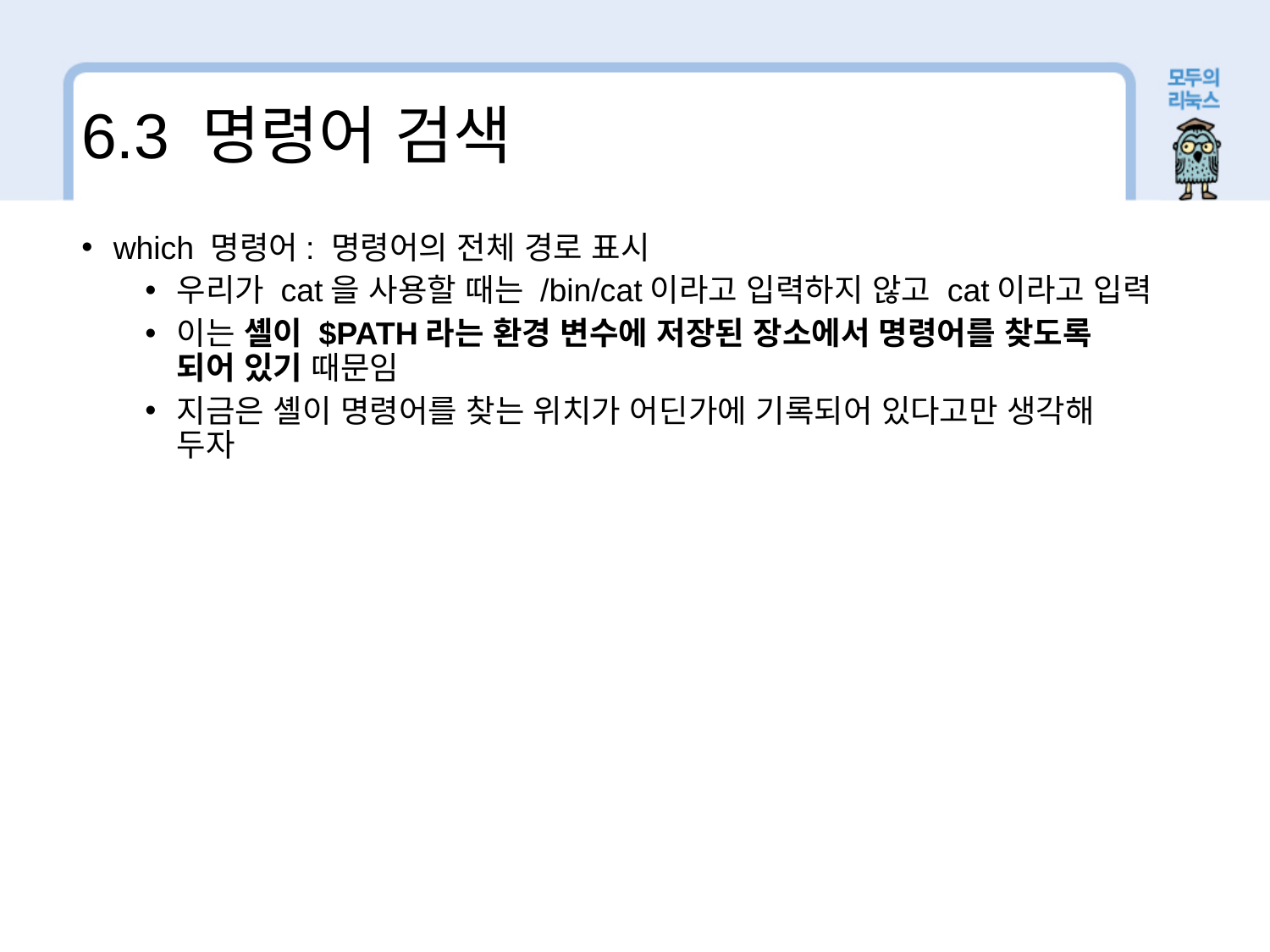

6.3 명령어 검색
which 명령어: 명령어의 전체 경로 표시
우리가 cat을 사용할 때는 /bin/cat이라고 입력하지 않고 cat이라고 입력
이는 셸이 $PATH라는 환경 변수에 저장된 장소에서 명령어를 찾도록 되어 있기 때문임
지금은 셸이 명령어를 찾는 위치가 어딘가에 기록되어 있다고만 생각해 두자